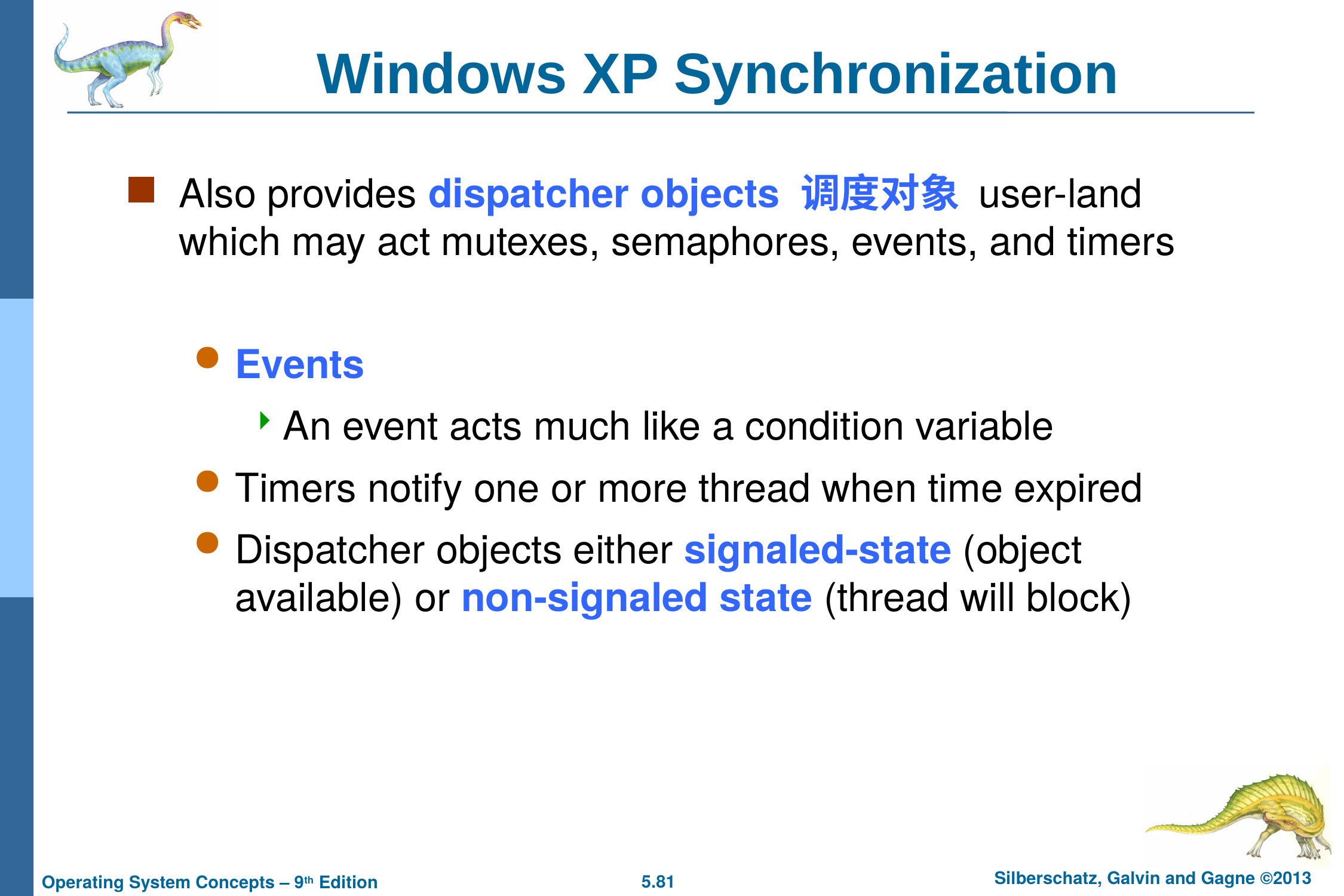

# Windows XP Synchronization
Also provides dispatcher objects 调度对象 user-land which may act mutexes, semaphores, events, and timers

Events
An event acts much like a condition variable
Timers notify one or more thread when time expired
Dispatcher objects either signaled-state (object available) or non-signaled state (thread will block)